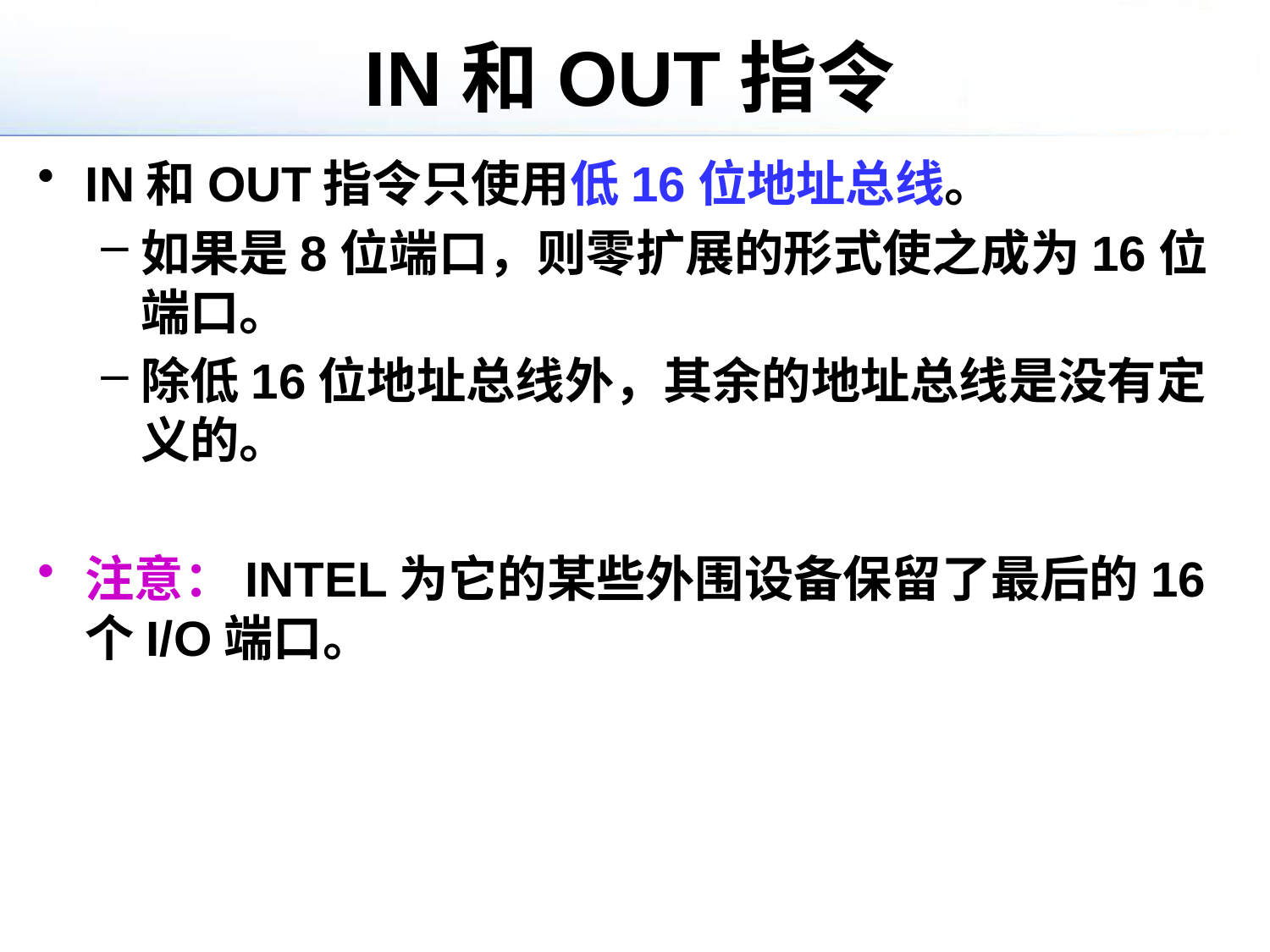

# IN和OUT指令
IN和OUT指令只使用低16位地址总线。
如果是8位端口，则零扩展的形式使之成为16位端口。
除低16位地址总线外，其余的地址总线是没有定义的。

注意：INTEL为它的某些外围设备保留了最后的16个I/O端口。